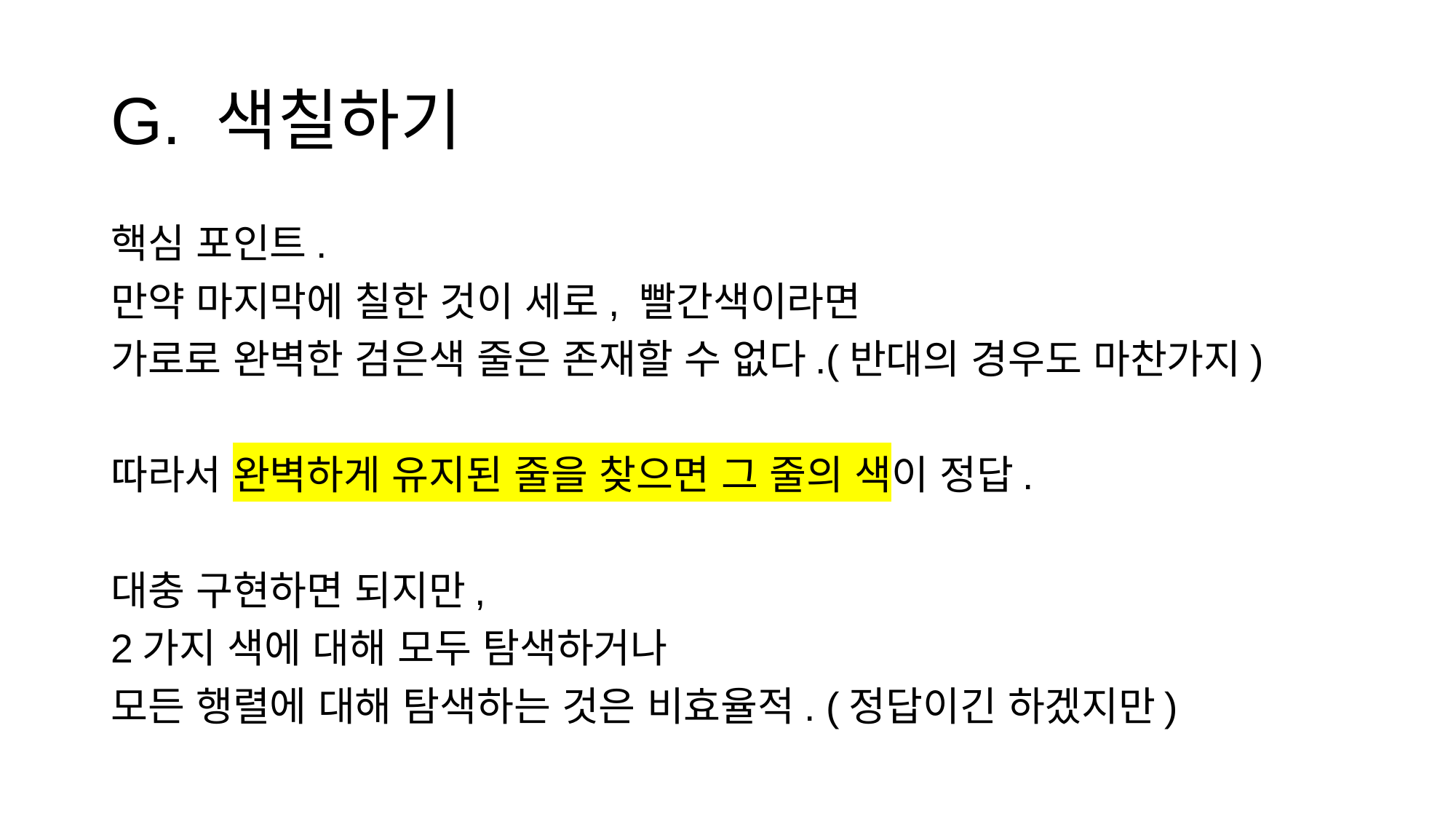

# G. 색칠하기
핵심 포인트.
만약 마지막에 칠한 것이 세로, 빨간색이라면
가로로 완벽한 검은색 줄은 존재할 수 없다.(반대의 경우도 마찬가지)

따라서 완벽하게 유지된 줄을 찾으면 그 줄의 색이 정답.

대충 구현하면 되지만,
2가지 색에 대해 모두 탐색하거나
모든 행렬에 대해 탐색하는 것은 비효율적. (정답이긴 하겠지만)